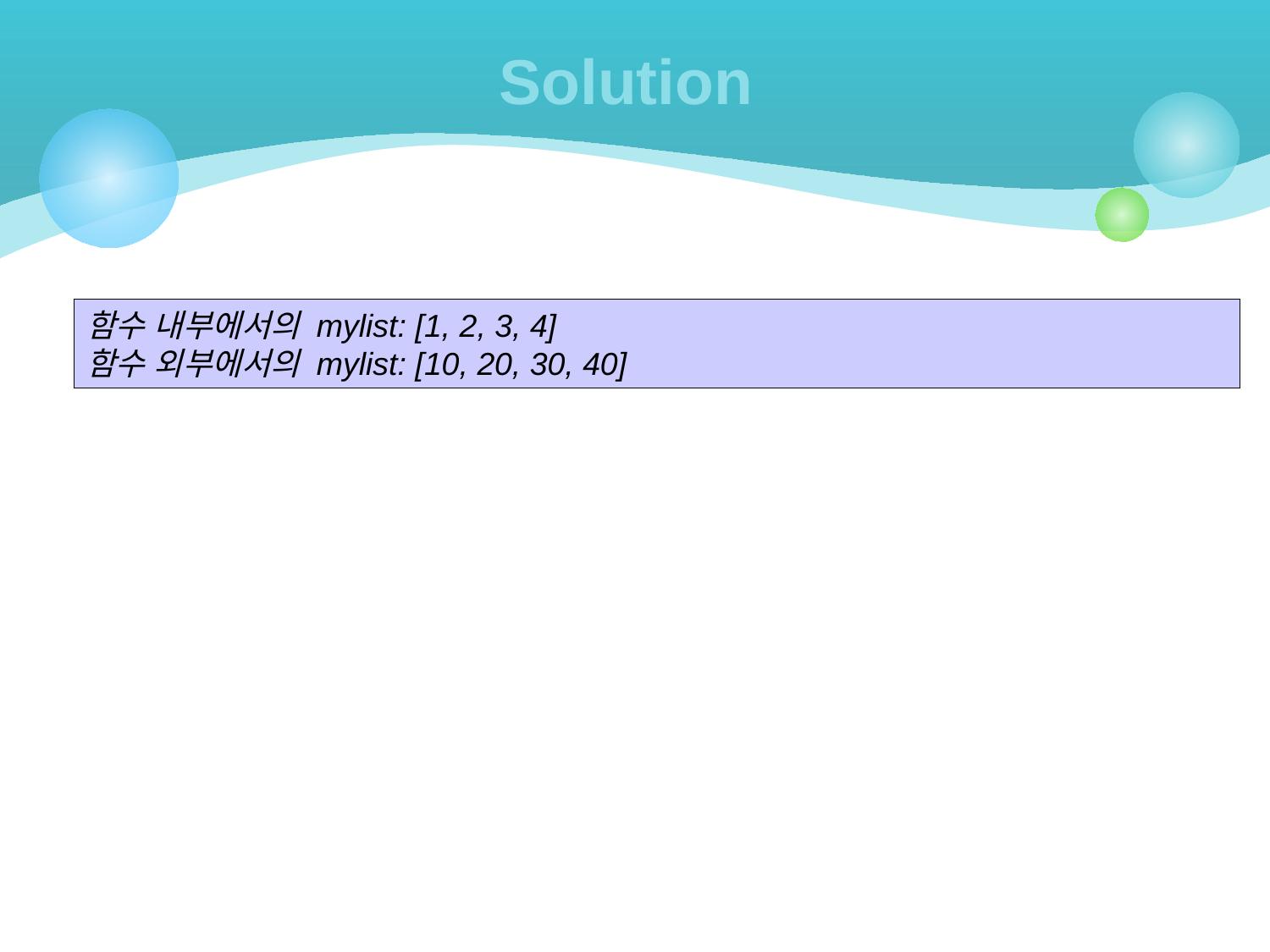

# Solution
함수 내부에서의 mylist: [1, 2, 3, 4]
함수 외부에서의 mylist: [10, 20, 30, 40]